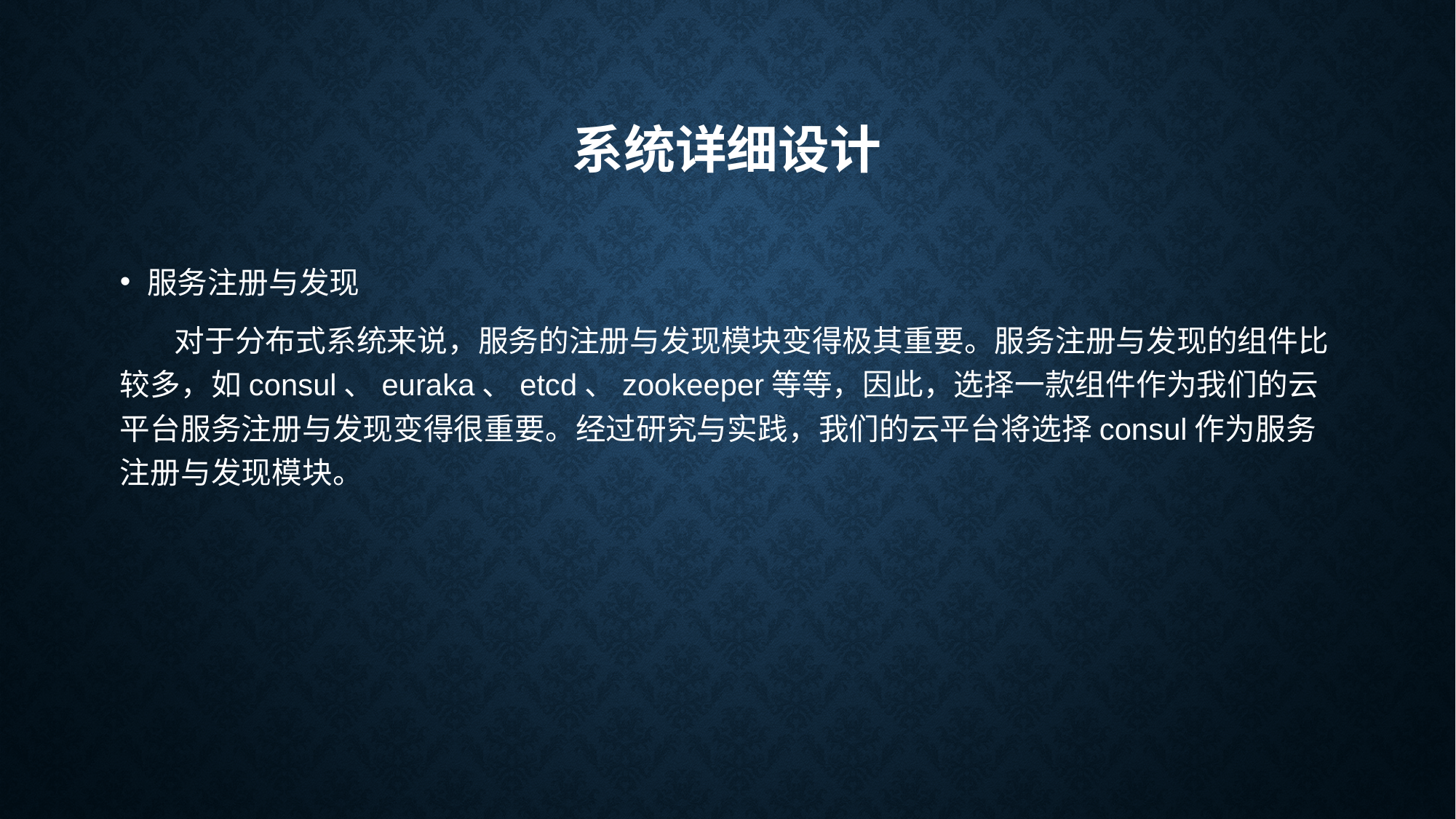

# 系统详细设计
服务注册与发现
       对于分布式系统来说，服务的注册与发现模块变得极其重要。服务注册与发现的组件比较多，如consul、euraka、etcd、zookeeper等等，因此，选择一款组件作为我们的云平台服务注册与发现变得很重要。经过研究与实践，我们的云平台将选择consul作为服务注册与发现模块。